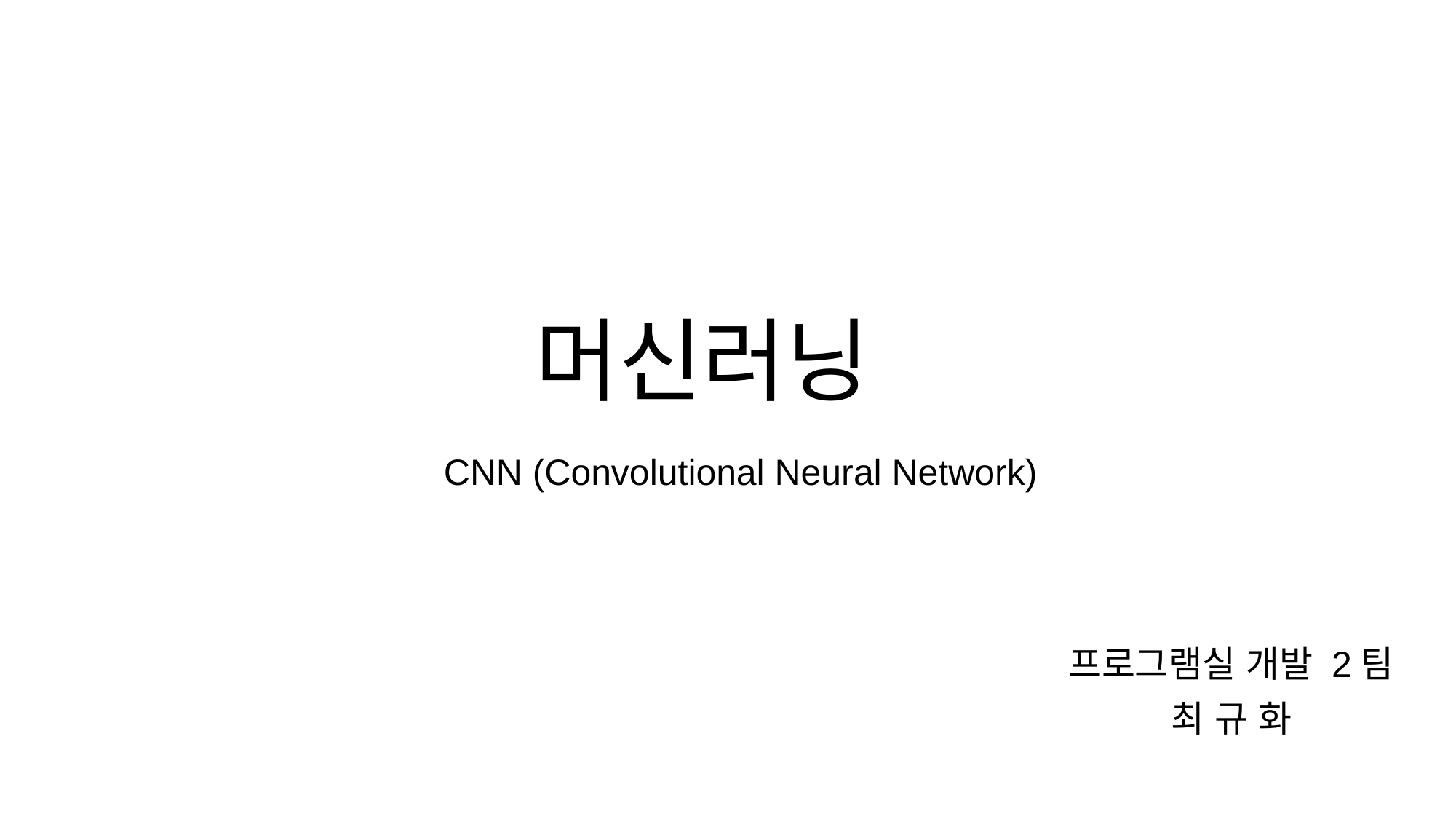

# 머신러닝
CNN (Convolutional Neural Network)

프로그램실 개발 2팀
최 규 화